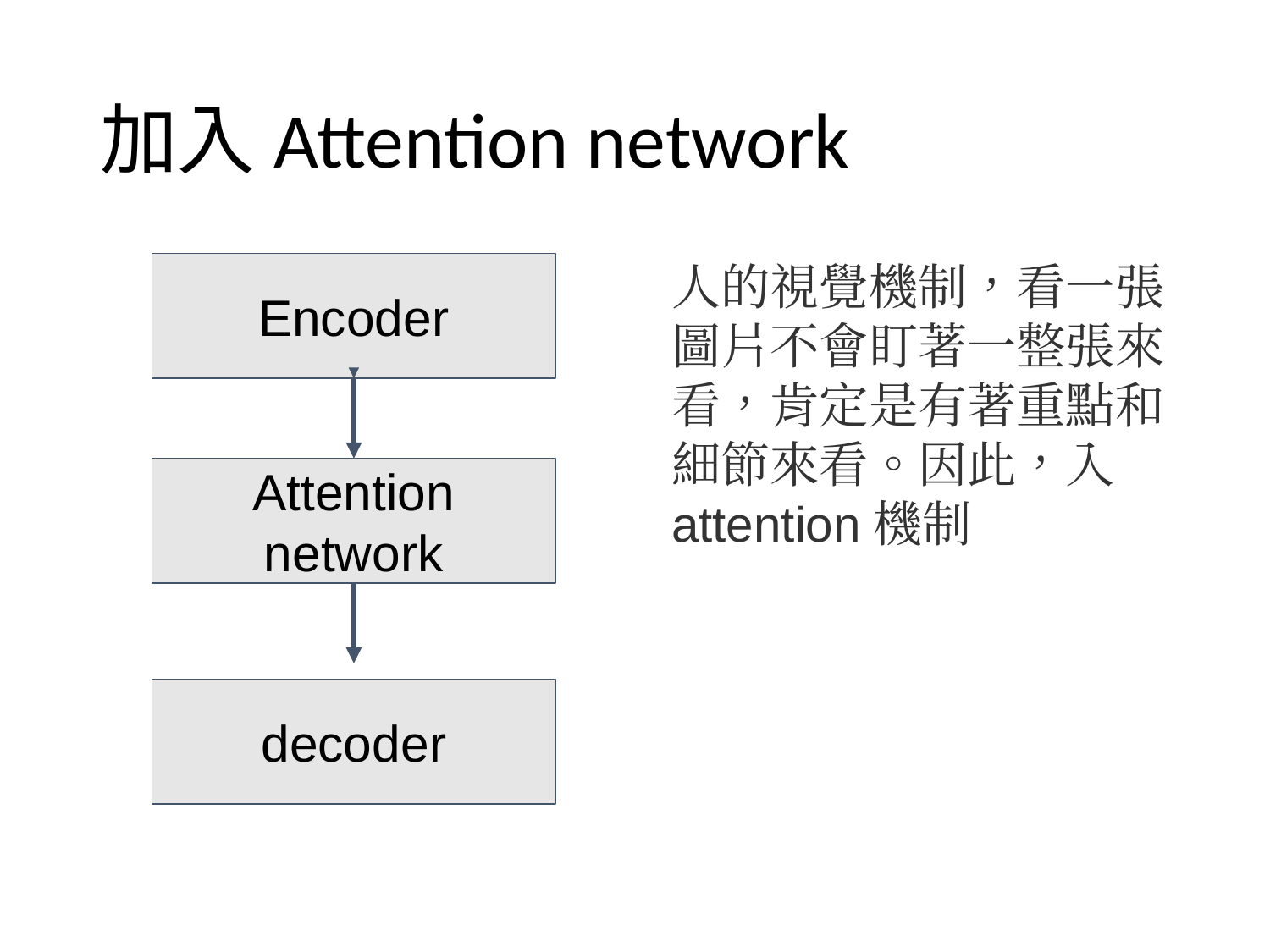

# 加入Attention network
人的視覺機制，看一張圖片不會盯著一整張來看，肯定是有著重點和細節來看。因此，入attention機制
Encoder
Attention network
decoder